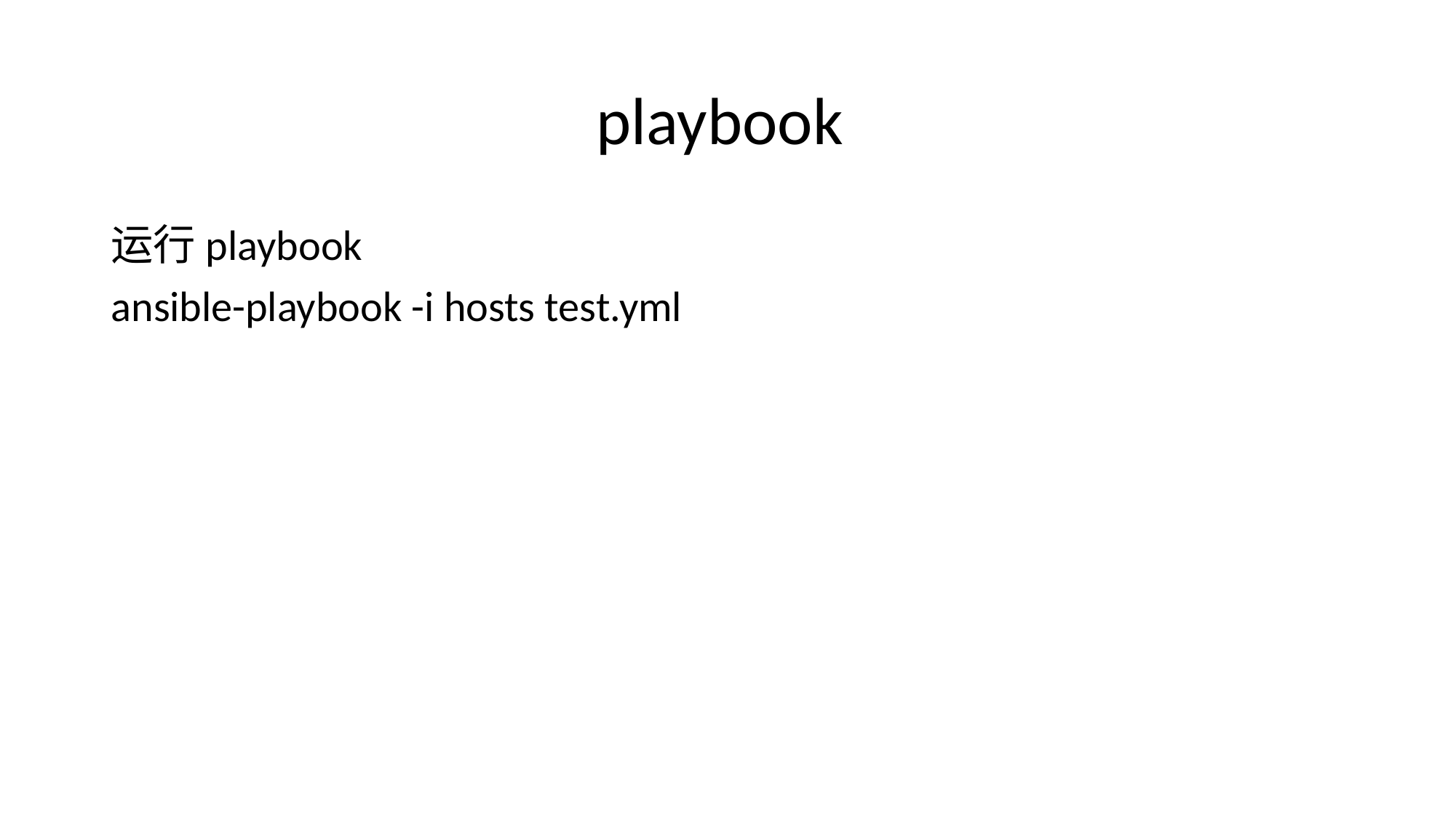

# playbook
运行playbook
ansible-playbook -i hosts test.yml